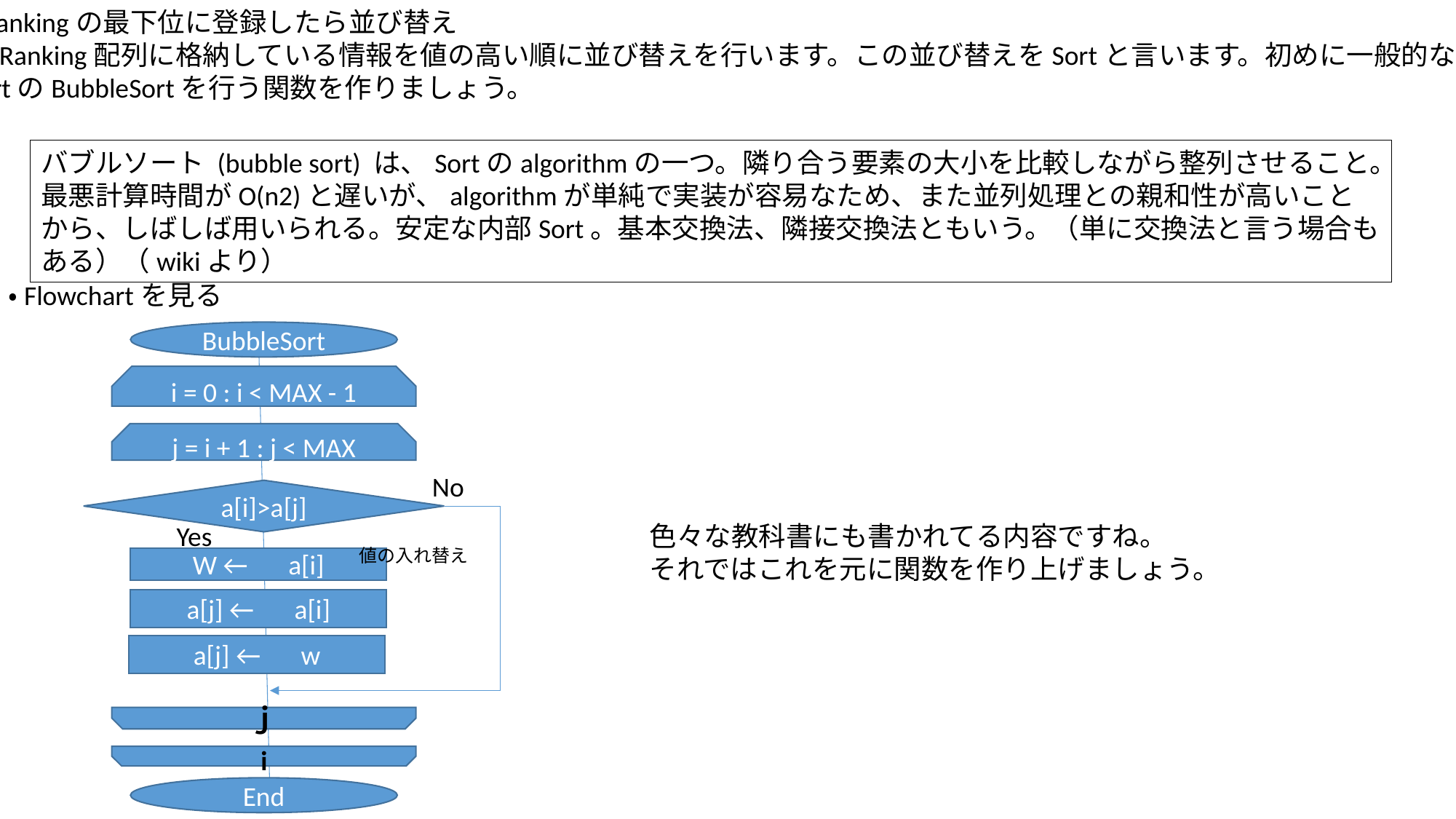

・Rankingの最下位に登録したら並び替え
　Ranking配列に格納している情報を値の高い順に並び替えを行います。この並び替えをSortと言います。初めに一般的な
SortのBubbleSortを行う関数を作りましょう。

バブルソート (bubble sort) は、Sortのalgorithmの一つ。隣り合う要素の大小を比較しながら整列させること。最悪計算時間がO(n2)と遅いが、algorithmが単純で実装が容易なため、また並列処理との親和性が高いことから、しばしば用いられる。安定な内部Sort。基本交換法、隣接交換法ともいう。（単に交換法と言う場合もある）（wikiより）
・Flowchartを見る
BubbleSort
i = 0 : i < MAX - 1
j = i + 1 : j < MAX
No
a[i]>a[j]
Yes
色々な教科書にも書かれてる内容ですね。
それではこれを元に関数を作り上げましょう。
値の入れ替え
W ←　a[i]
a[j] ←　a[i]
a[j] ←　w
ｊ

i

End